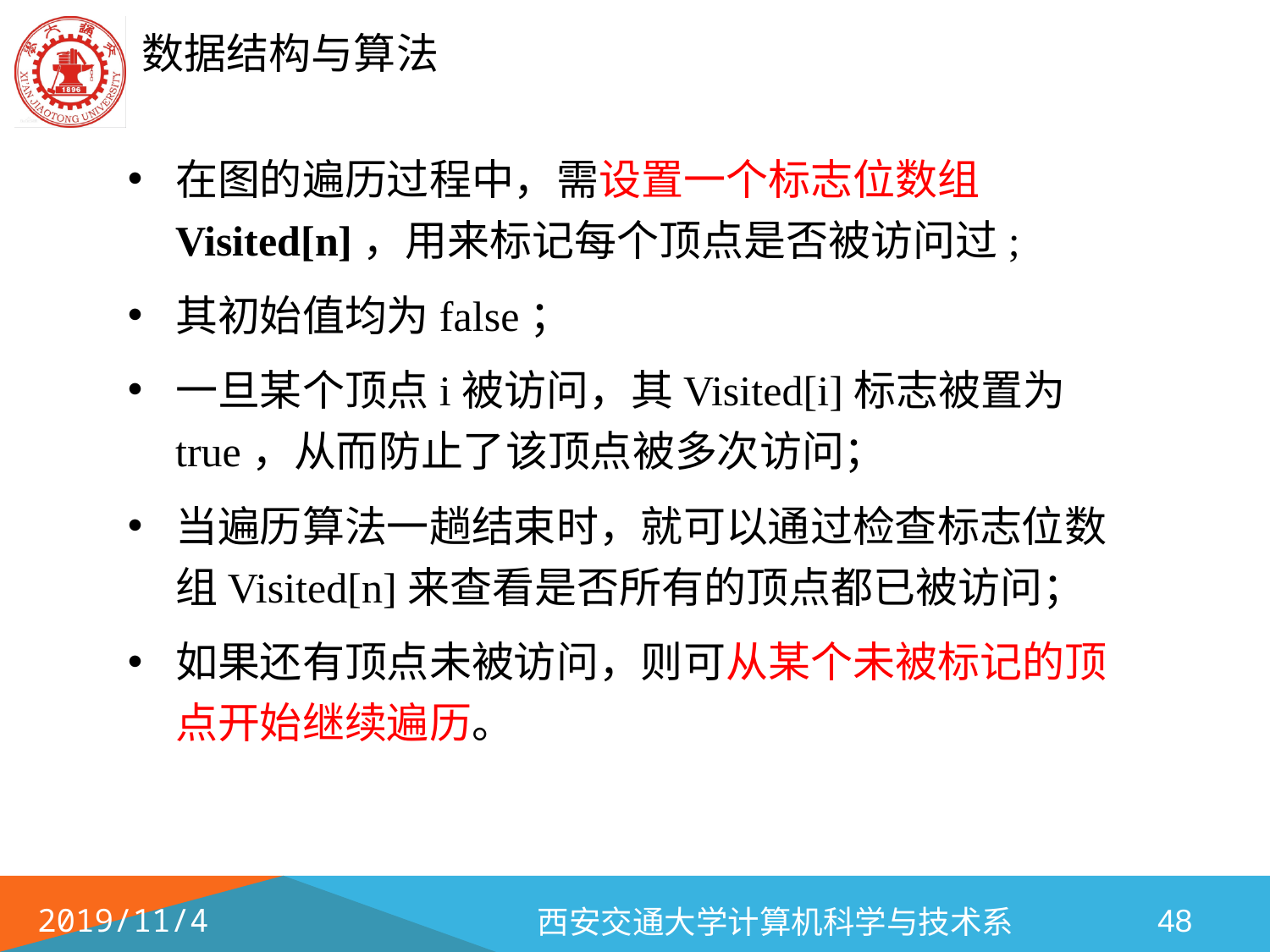

在图的遍历过程中，需设置一个标志位数组Visited[n]，用来标记每个顶点是否被访问过;
其初始值均为false；
一旦某个顶点i被访问，其Visited[i]标志被置为true，从而防止了该顶点被多次访问；
当遍历算法一趟结束时，就可以通过检查标志位数组Visited[n]来查看是否所有的顶点都已被访问；
如果还有顶点未被访问，则可从某个未被标记的顶点开始继续遍历。